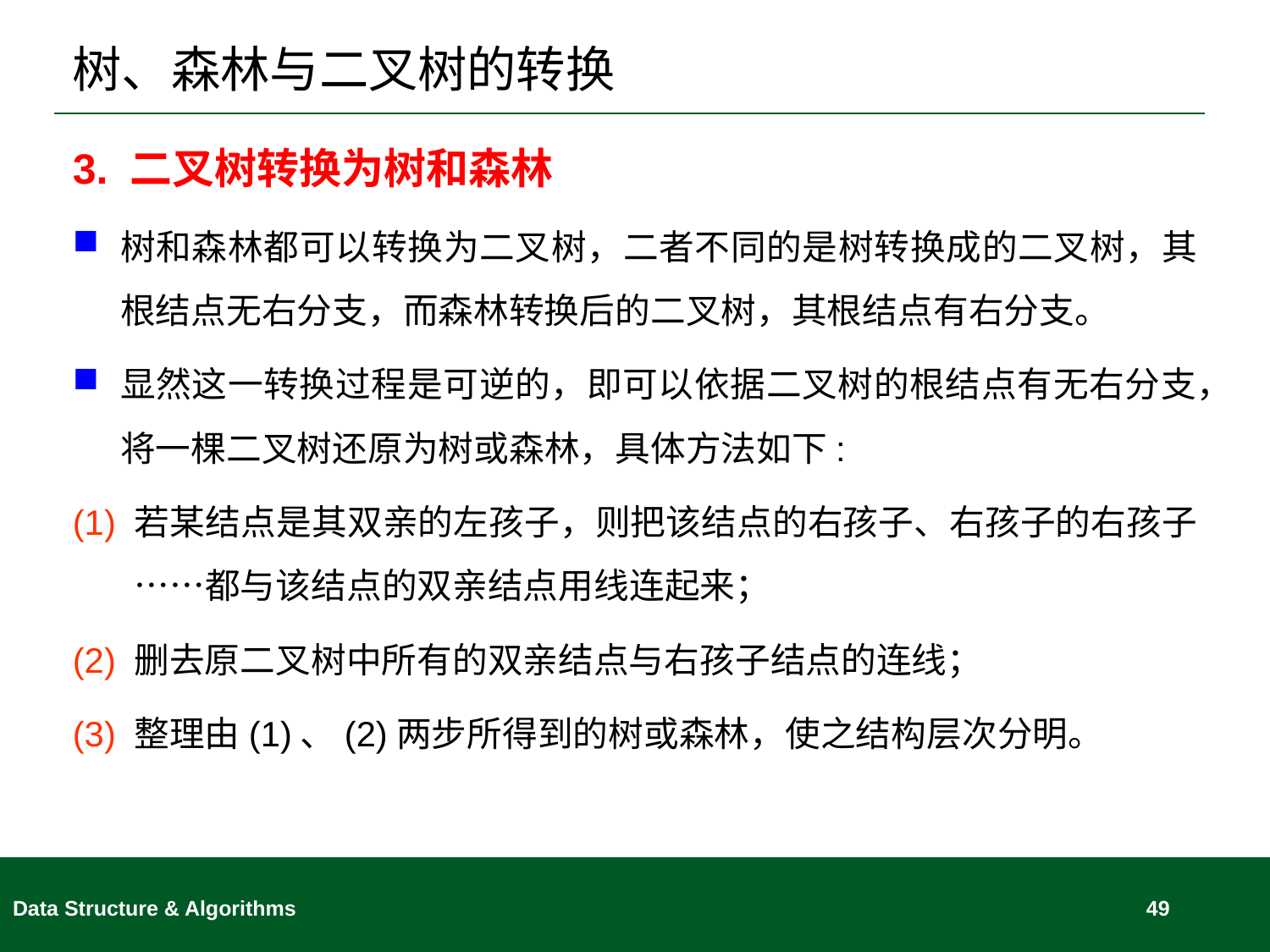

# 树、森林与二叉树的转换
3. 二叉树转换为树和森林
树和森林都可以转换为二叉树，二者不同的是树转换成的二叉树，其根结点无右分支，而森林转换后的二叉树，其根结点有右分支。
显然这一转换过程是可逆的，即可以依据二叉树的根结点有无右分支，将一棵二叉树还原为树或森林，具体方法如下:
(1) 若某结点是其双亲的左孩子，则把该结点的右孩子、右孩子的右孩子……都与该结点的双亲结点用线连起来；
(2) 删去原二叉树中所有的双亲结点与右孩子结点的连线；
(3) 整理由(1)、(2)两步所得到的树或森林，使之结构层次分明。
Data Structure & Algorithms
49